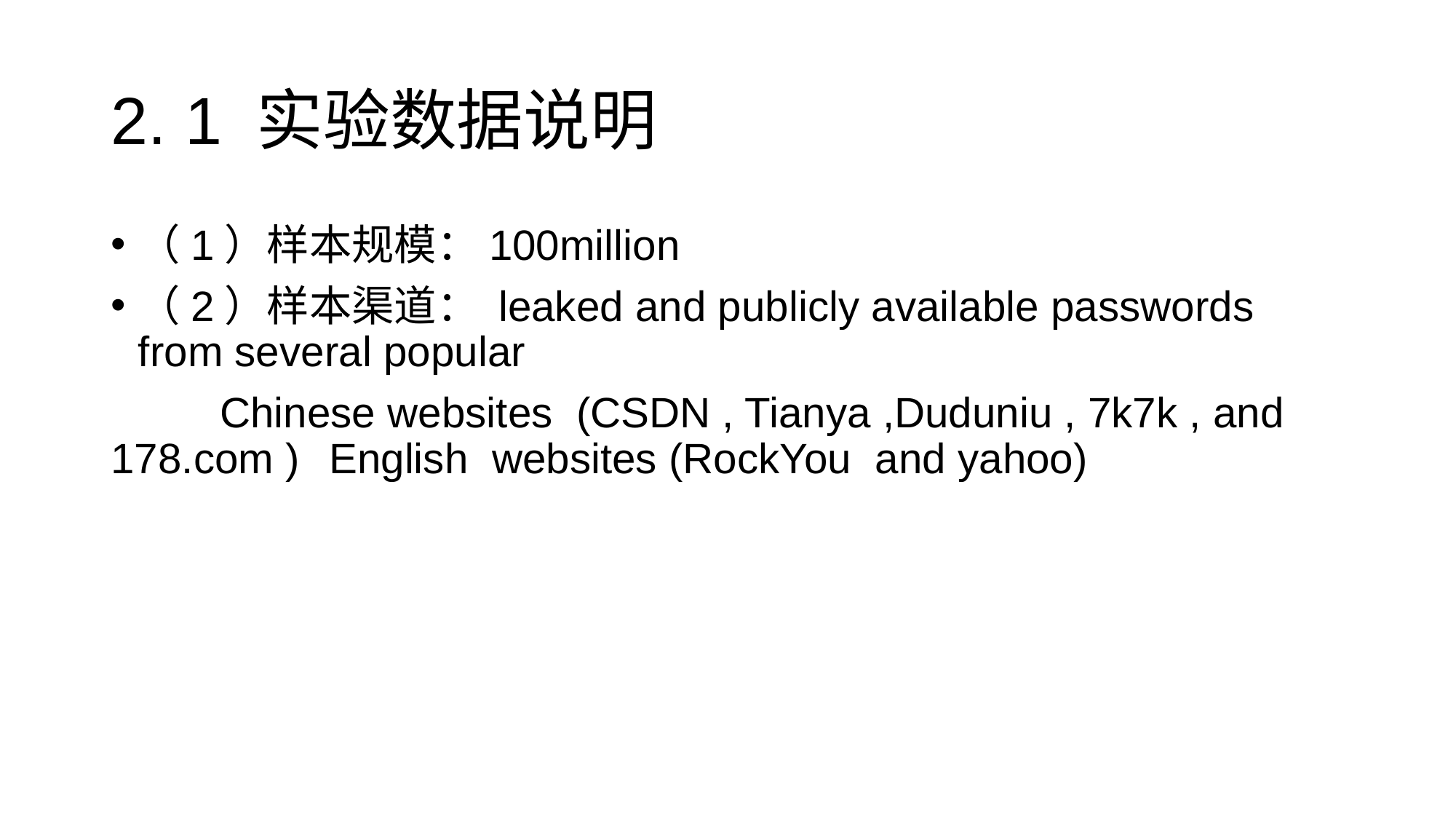

# 2. 1 实验数据说明
（1）样本规模：100million
（2）样本渠道： leaked and publicly available passwords from several popular
	Chinese websites  (CSDN , Tianya ,Duduniu , 7k7k , and 178.com ) 	English  websites (RockYou  and yahoo)